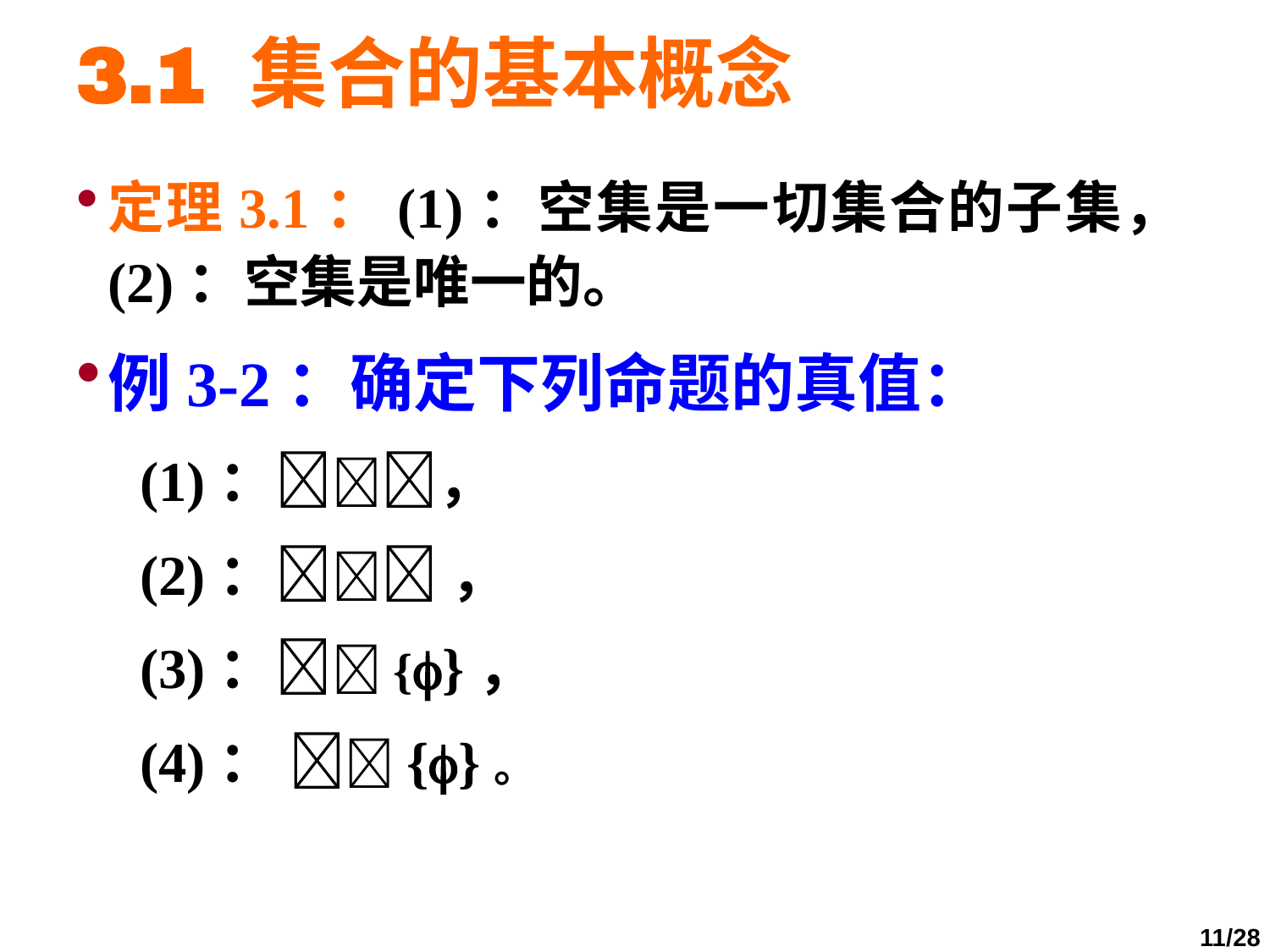

# 3.1 集合的基本概念
定理3.1：(1)：空集是一切集合的子集，(2)：空集是唯一的。
例3-2：确定下列命题的真值：
(1)：φ⊆φ，
(2)：φ∈φ ，
(3)：φ⊆{φ}，
(4)： φ∈{φ}。